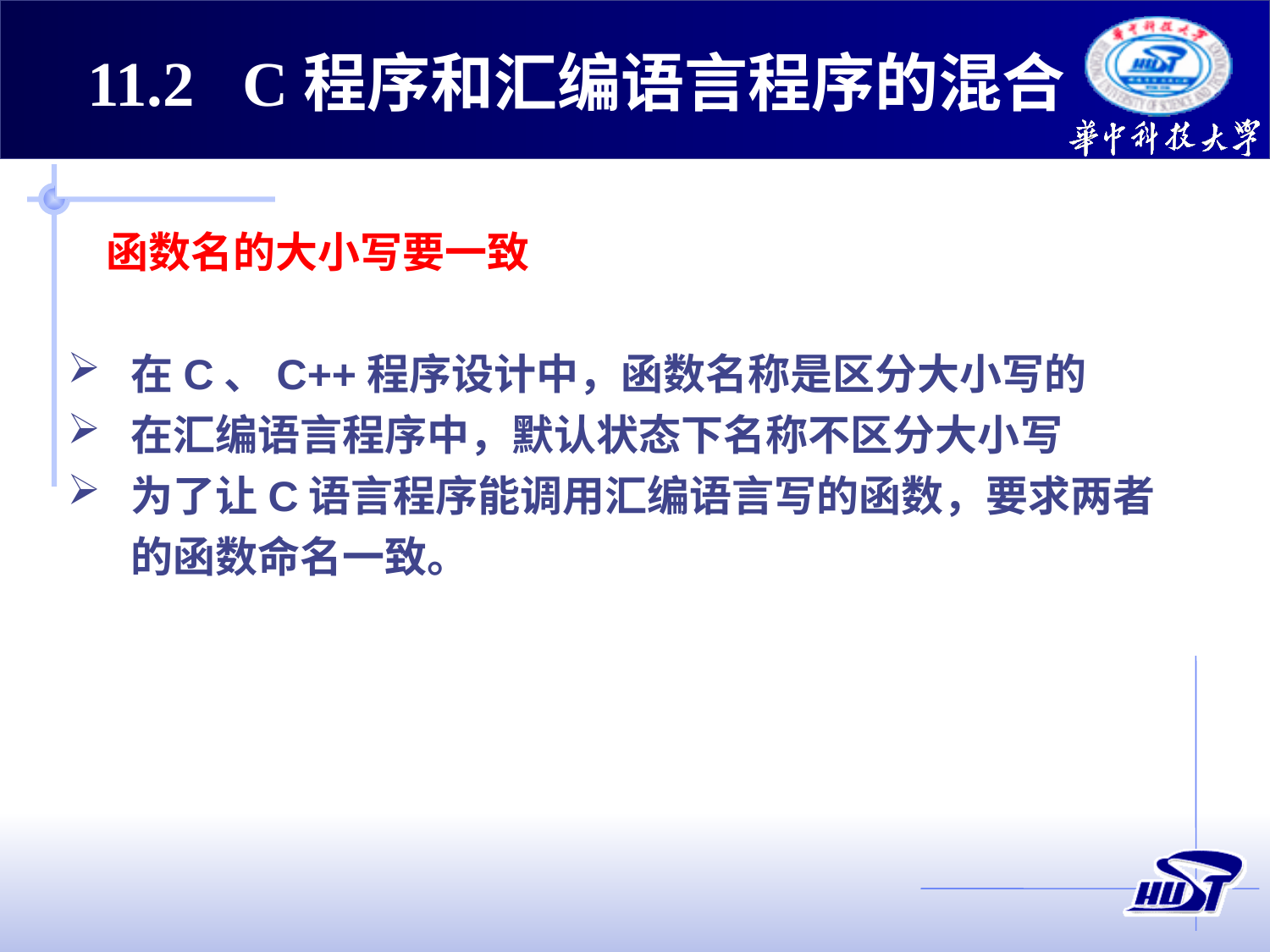

11.2   C程序和汇编语言程序的混合
   函数名的大小写要一致

在C、C++程序设计中，函数名称是区分大小写的
在汇编语言程序中，默认状态下名称不区分大小写
为了让C语言程序能调用汇编语言写的函数，要求两者的函数命名一致。